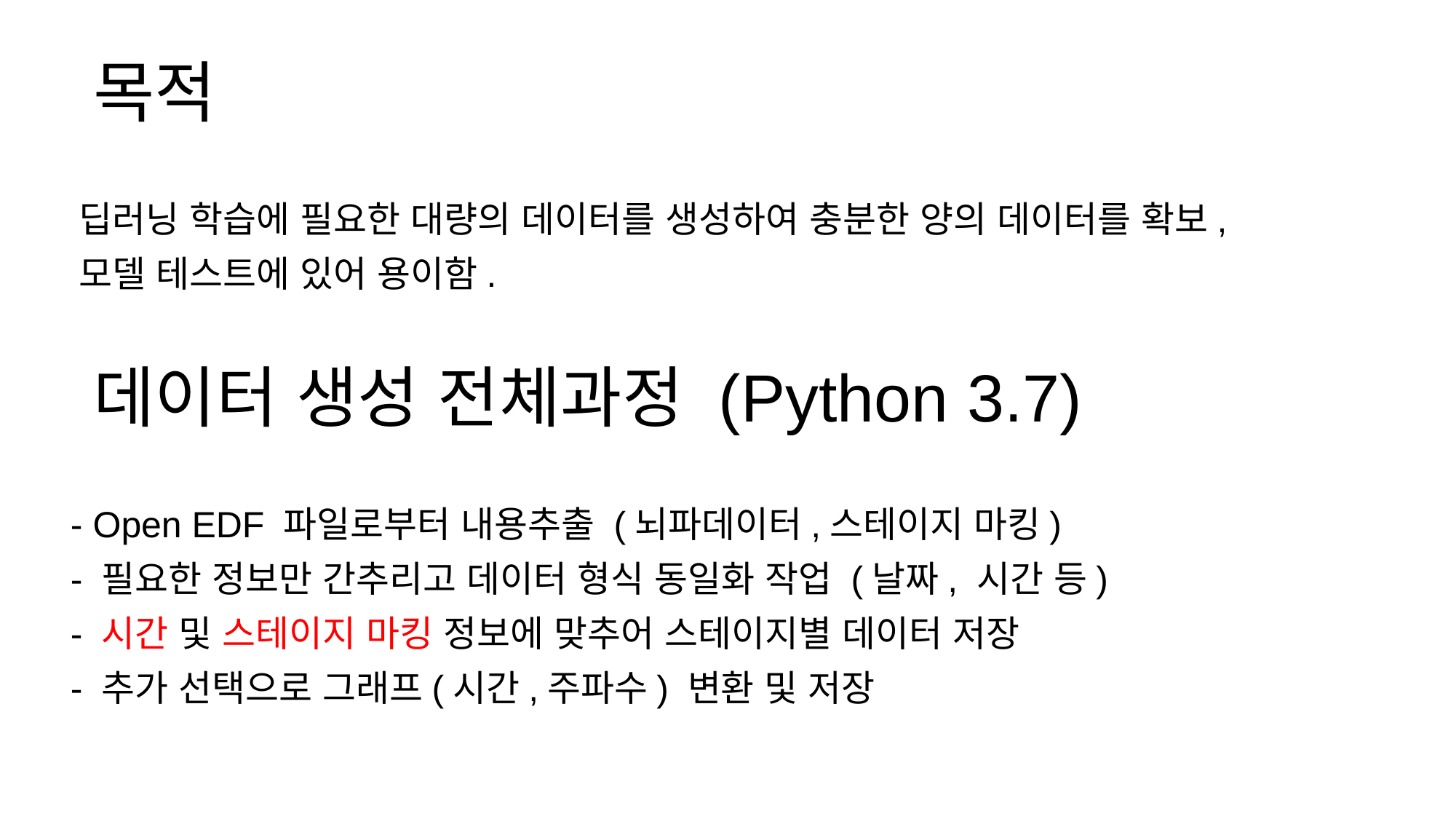

목적

   딥러닝 학습에 필요한 대량의 데이터를 생성하여 충분한 양의 데이터를 확보,
   모델 테스트에 있어 용이함.

  데이터 생성 전체과정 (Python 3.7)

   - Open EDF 파일로부터 내용추출 (뇌파데이터,스테이지 마킹)
   - 필요한 정보만 간추리고 데이터 형식 동일화 작업 (날짜, 시간 등)
   - 시간 및 스테이지 마킹 정보에 맞추어 스테이지별 데이터 저장
   - 추가 선택으로 그래프(시간,주파수) 변환 및 저장